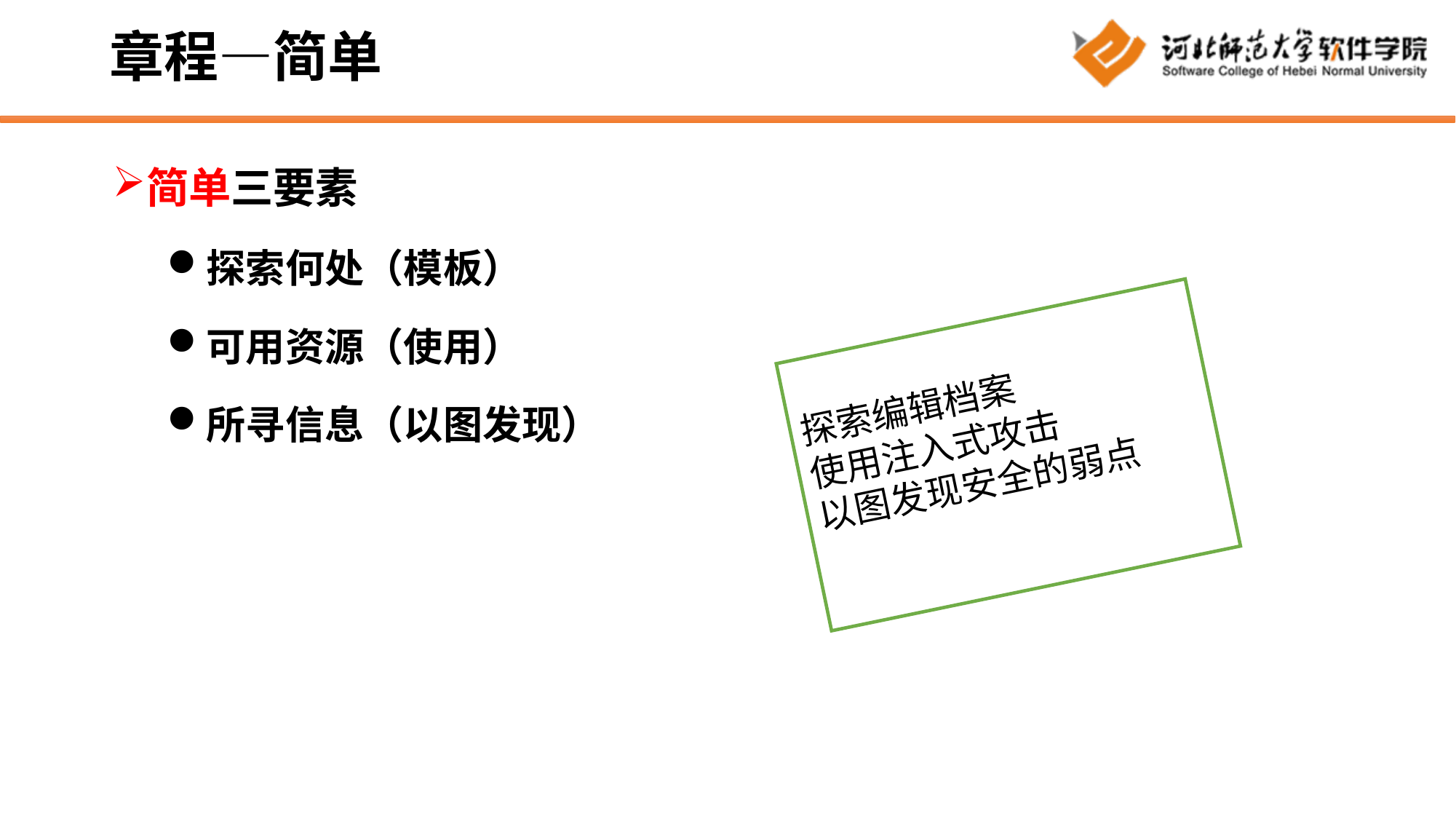

# 章程—简单
简单三要素
探索何处（模板）
可用资源（使用）
所寻信息（以图发现）

探索编辑档案
使用注入式攻击
以图发现安全的弱点